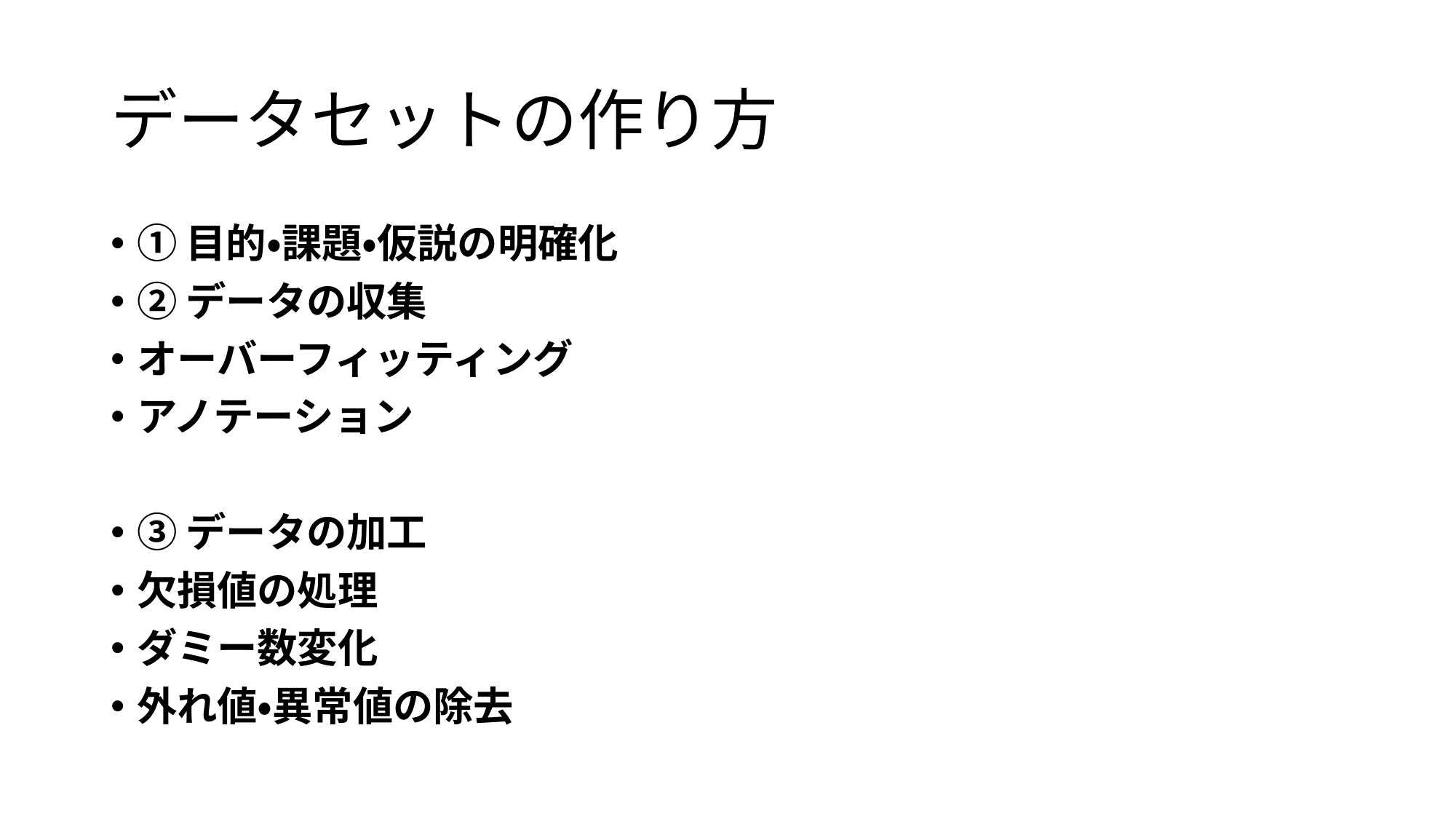

# データセットの作り方
①目的・課題・仮説の明確化
②データの収集
オーバーフィッティング
アノテーション

③データの加工
欠損値の処理
ダミー数変化
外れ値・異常値の除去